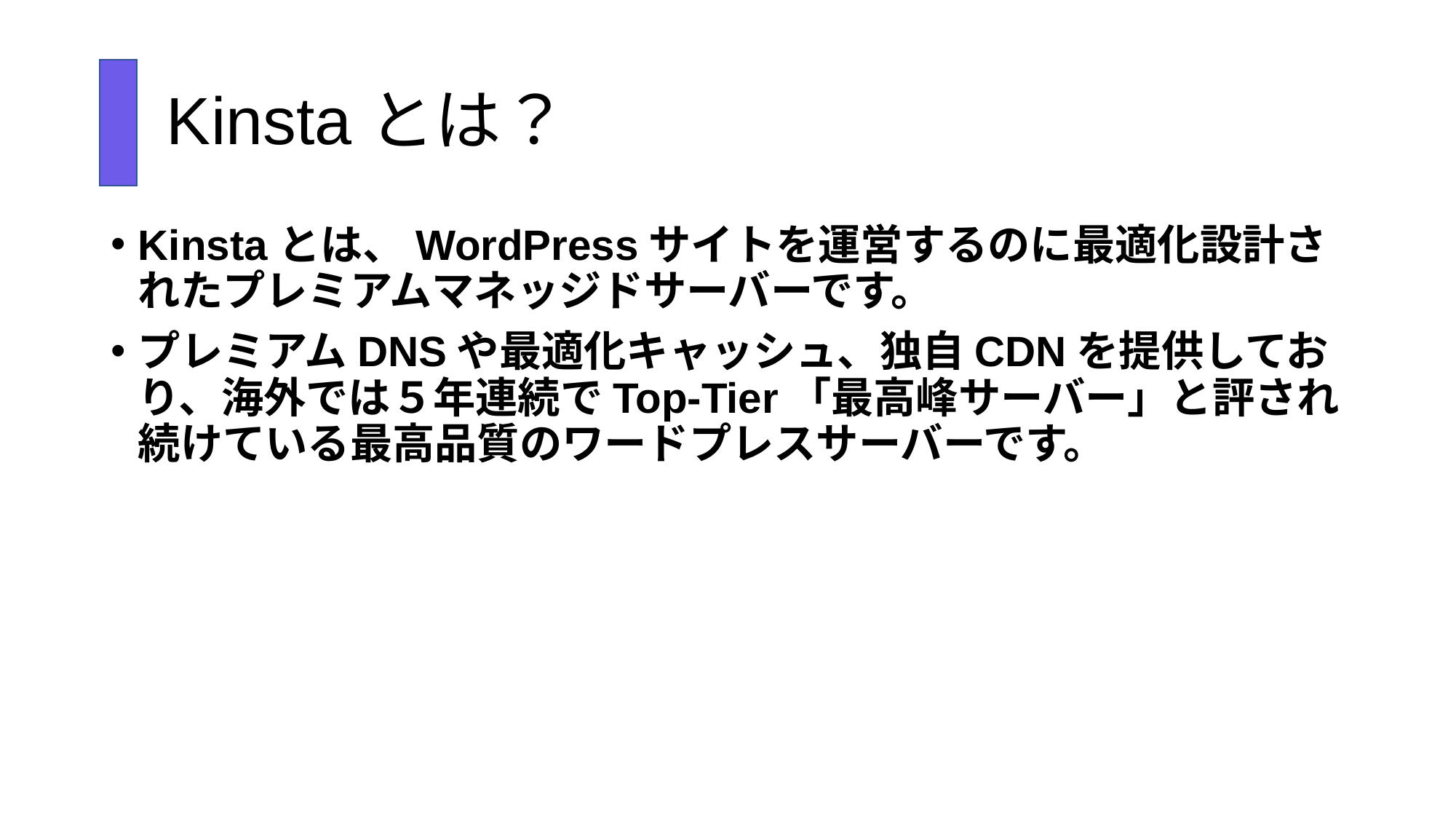

# Kinstaとは？

Kinstaとは、WordPressサイトを運営するのに最適化設計されたプレミアムマネッジドサーバーです。
プレミアムDNSや最適化キャッシュ、独自CDNを提供しており、海外では５年連続でTop-Tier「最高峰サーバー」と評され続けている最高品質のワードプレスサーバーです。